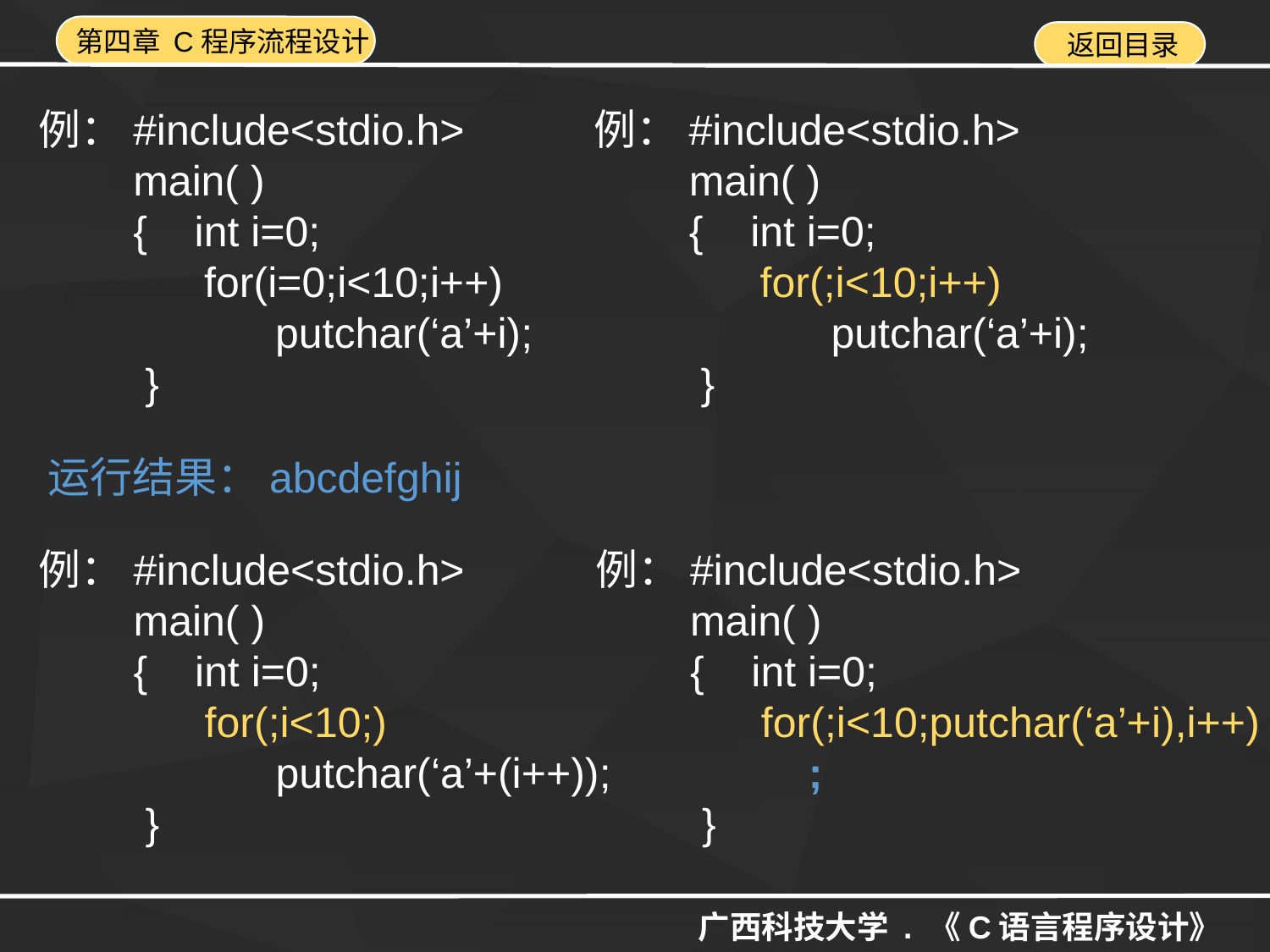

例：#include<stdio.h>
        main( )
        {    int i=0;
              for(i=0;i<10;i++)
                    putchar(‘a’+i);
         }
例：#include<stdio.h>
        main( )
        {    int i=0;
              for(;i<10;i++)
                    putchar(‘a’+i);
         }
运行结果：abcdefghij
例：#include<stdio.h>
        main( )
        {    int i=0;
              for(;i<10;)
                    putchar(‘a’+(i++));
         }
例：#include<stdio.h>
        main( )
        {    int i=0;
              for(;i<10;putchar(‘a’+i),i++)
                  ;
         }